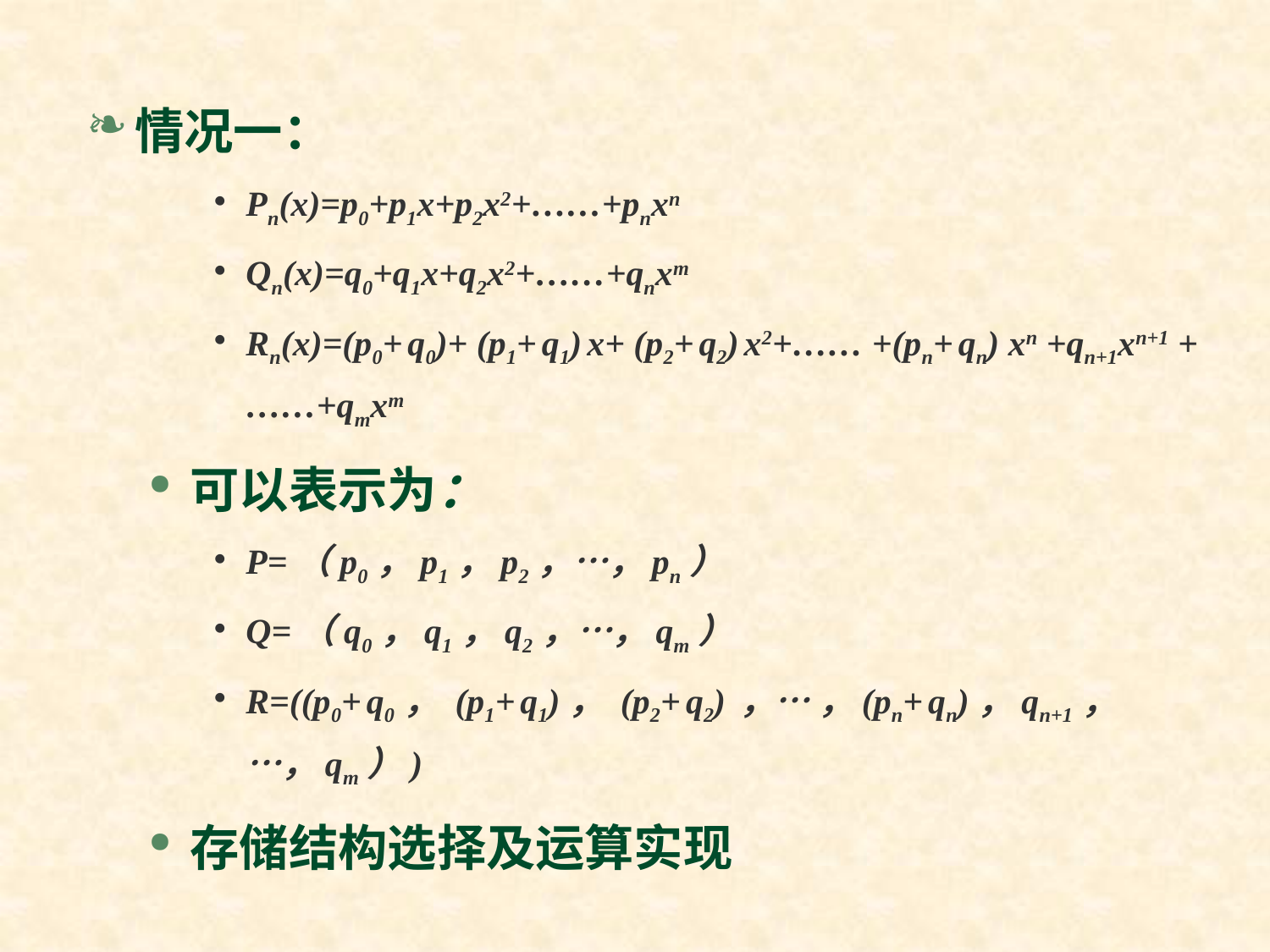

情况一：
Pn(x)=p0+p1x+p2x2+……+pnxn
Qn(x)=q0+q1x+q2x2+……+qnxm
Rn(x)=(p0+ q0)+ (p1+ q1) x+ (p2+ q2) x2+…… +(pn+ qn) xn +qn+1xn+1 +……+qmxm
可以表示为：
P=（p0，p1，p2，…，pn）
Q=（q0，q1，q2，…，qm）
R=((p0+ q0， (p1+ q1)， (p2+ q2) ，… ，(pn+ qn)，qn+1，…，qm）)
存储结构选择及运算实现